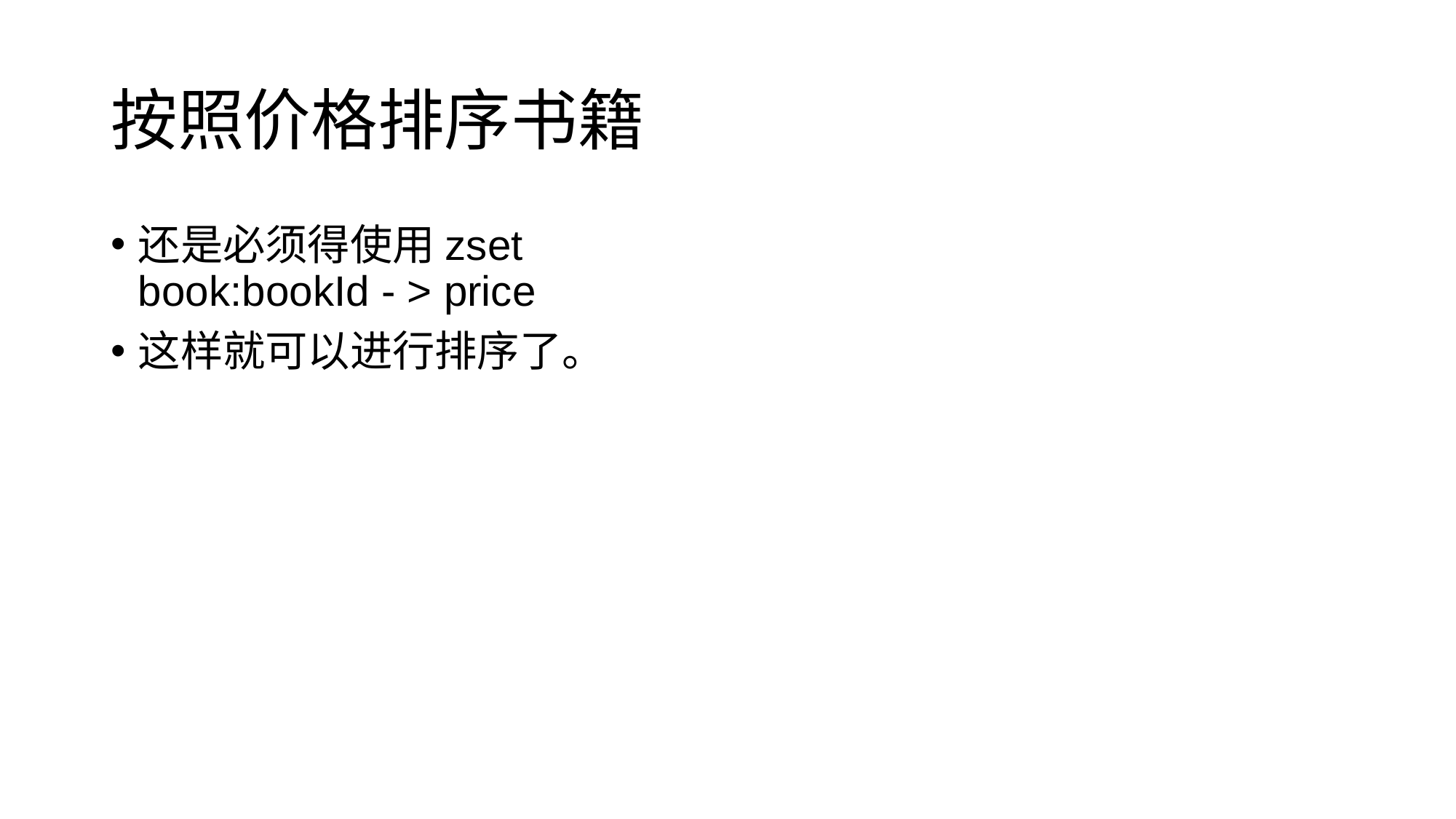

# 按照价格排序书籍
还是必须得使用zset
book:bookId - > price
这样就可以进行排序了。